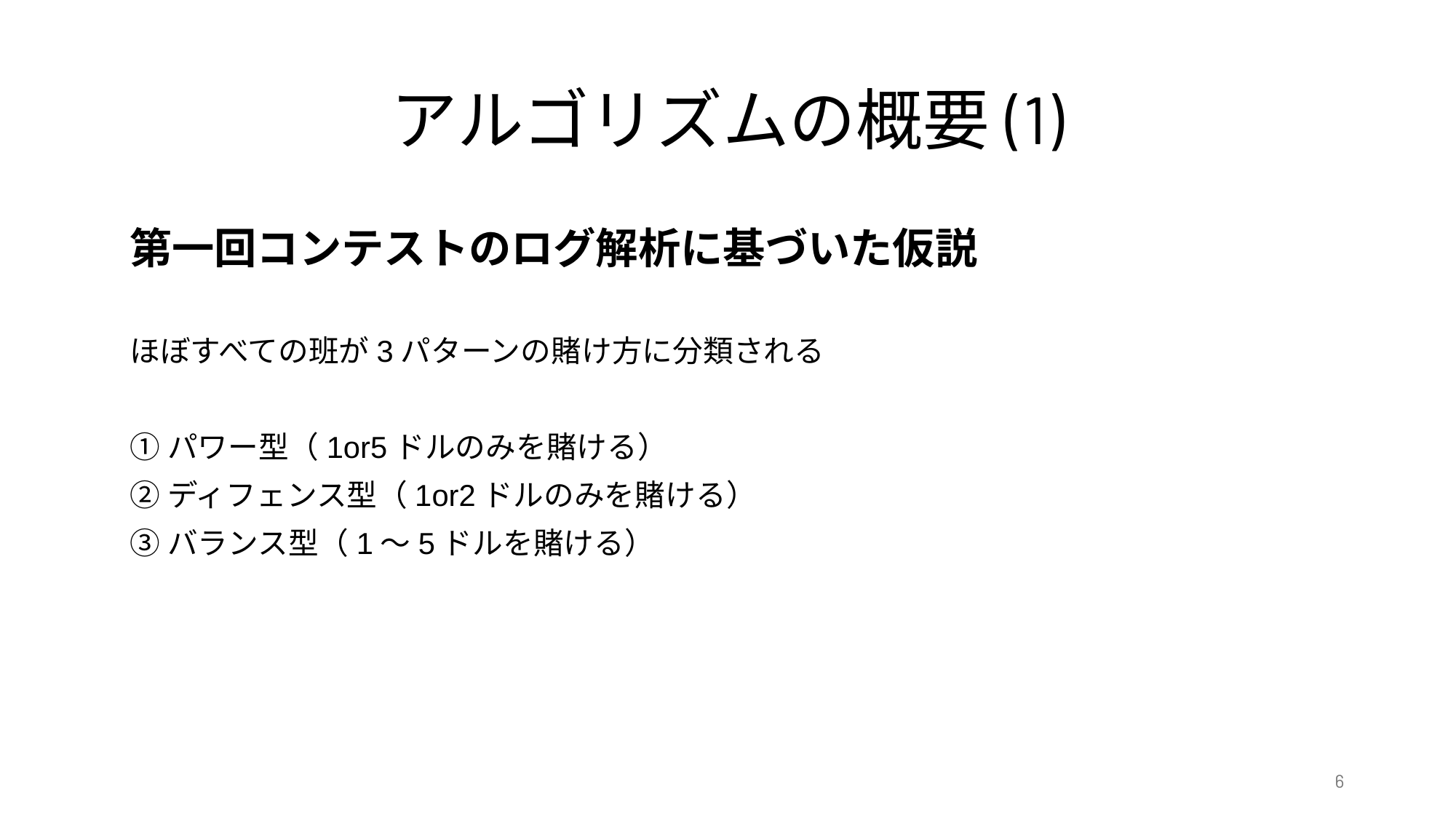

# アルゴリズムの概要(1)
第一回コンテストのログ解析に基づいた仮説

ほぼすべての班が3パターンの賭け方に分類される

①パワー型（1or5ドルのみを賭ける）
②ディフェンス型（1or2ドルのみを賭ける）
③バランス型（1～5ドルを賭ける）

6